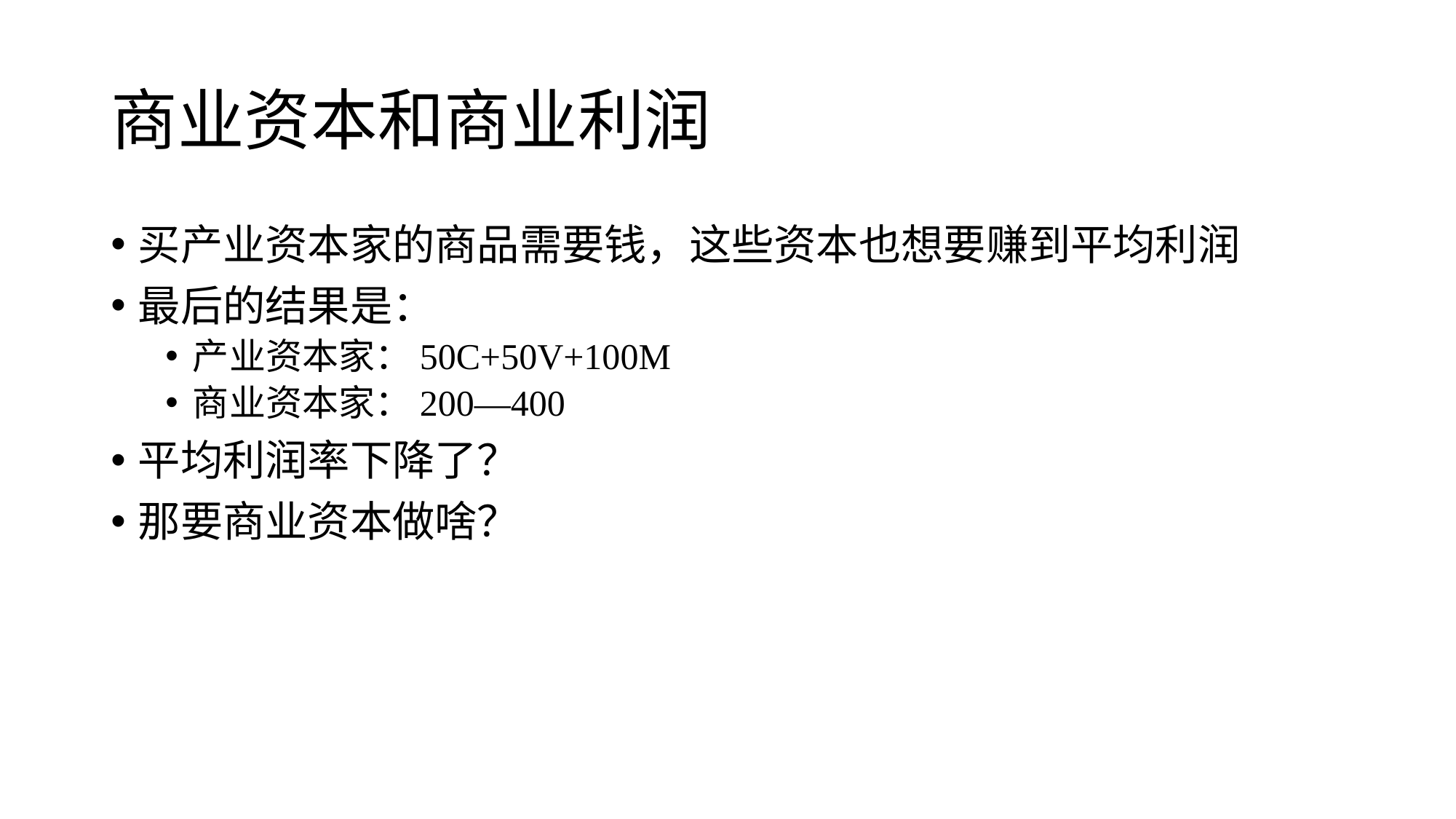

# 商业资本和商业利润
买产业资本家的商品需要钱，这些资本也想要赚到平均利润
最后的结果是：
产业资本家：50C+50V+100M
商业资本家：200—400
平均利润率下降了？
那要商业资本做啥？